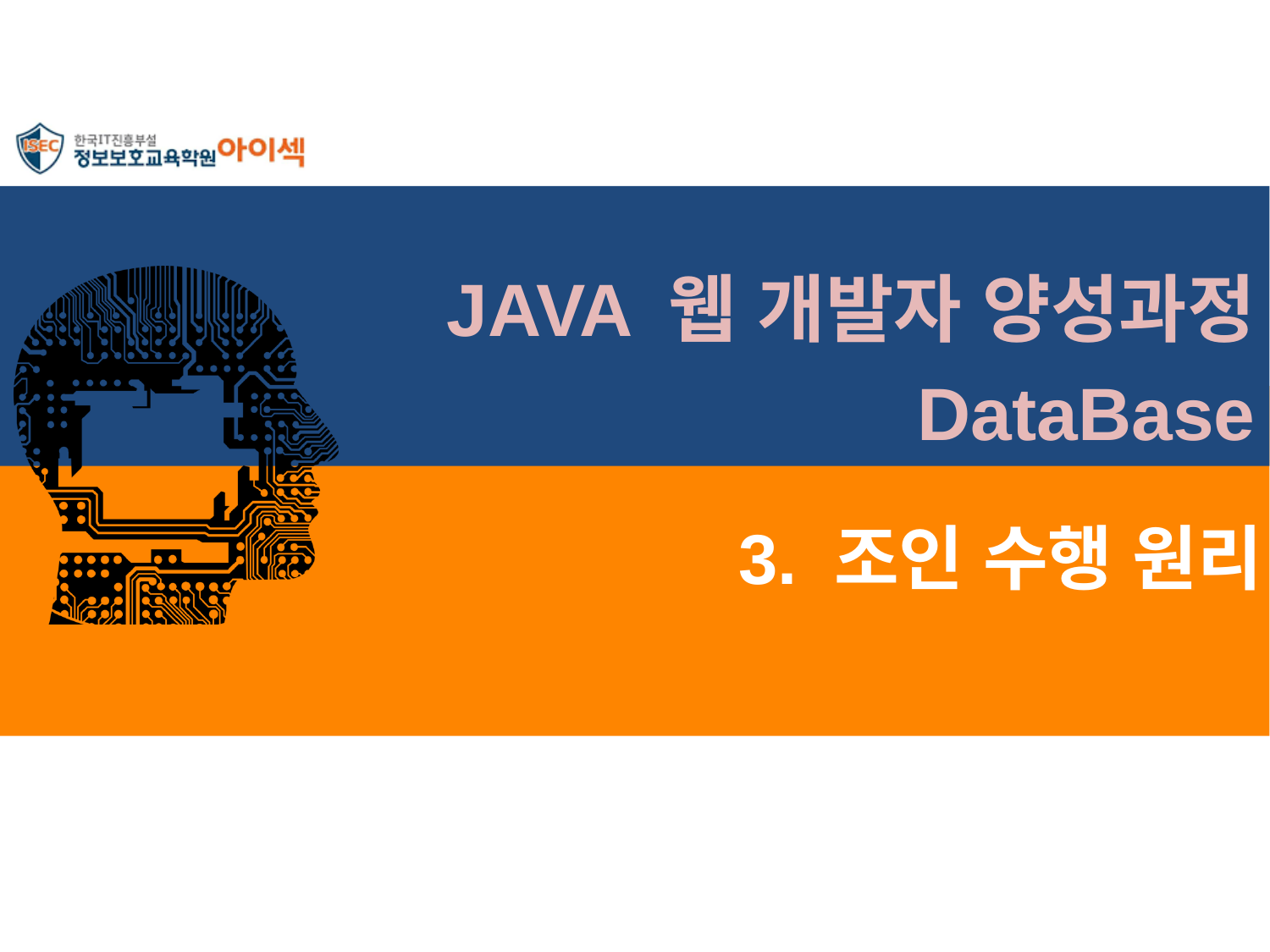

JAVA 웹 개발자 양성과정
DataBase
# 3. 조인 수행 원리